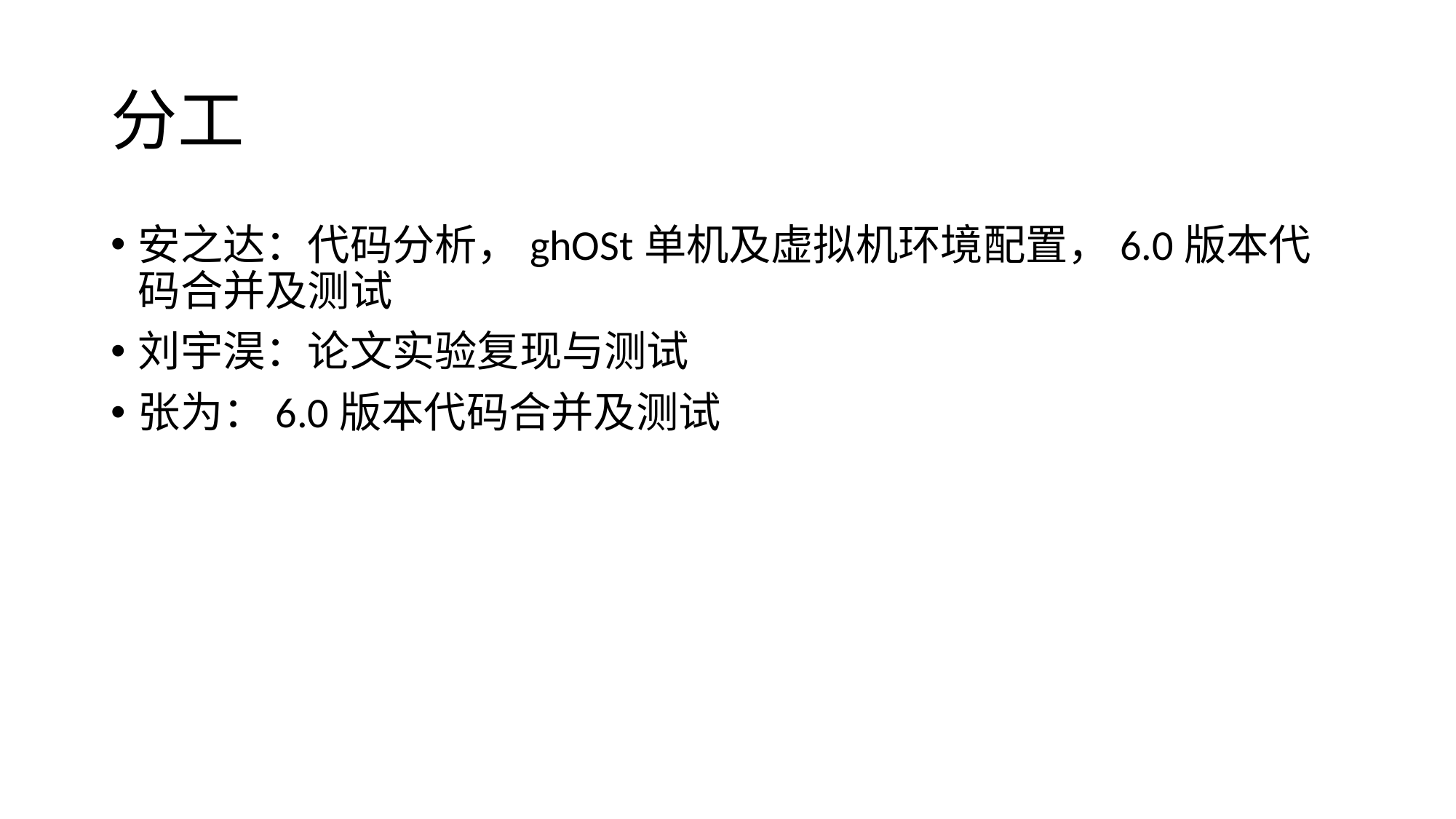

# 分工
安之达：代码分析，ghOSt单机及虚拟机环境配置，6.0版本代码合并及测试
刘宇淏：论文实验复现与测试
张为：6.0版本代码合并及测试